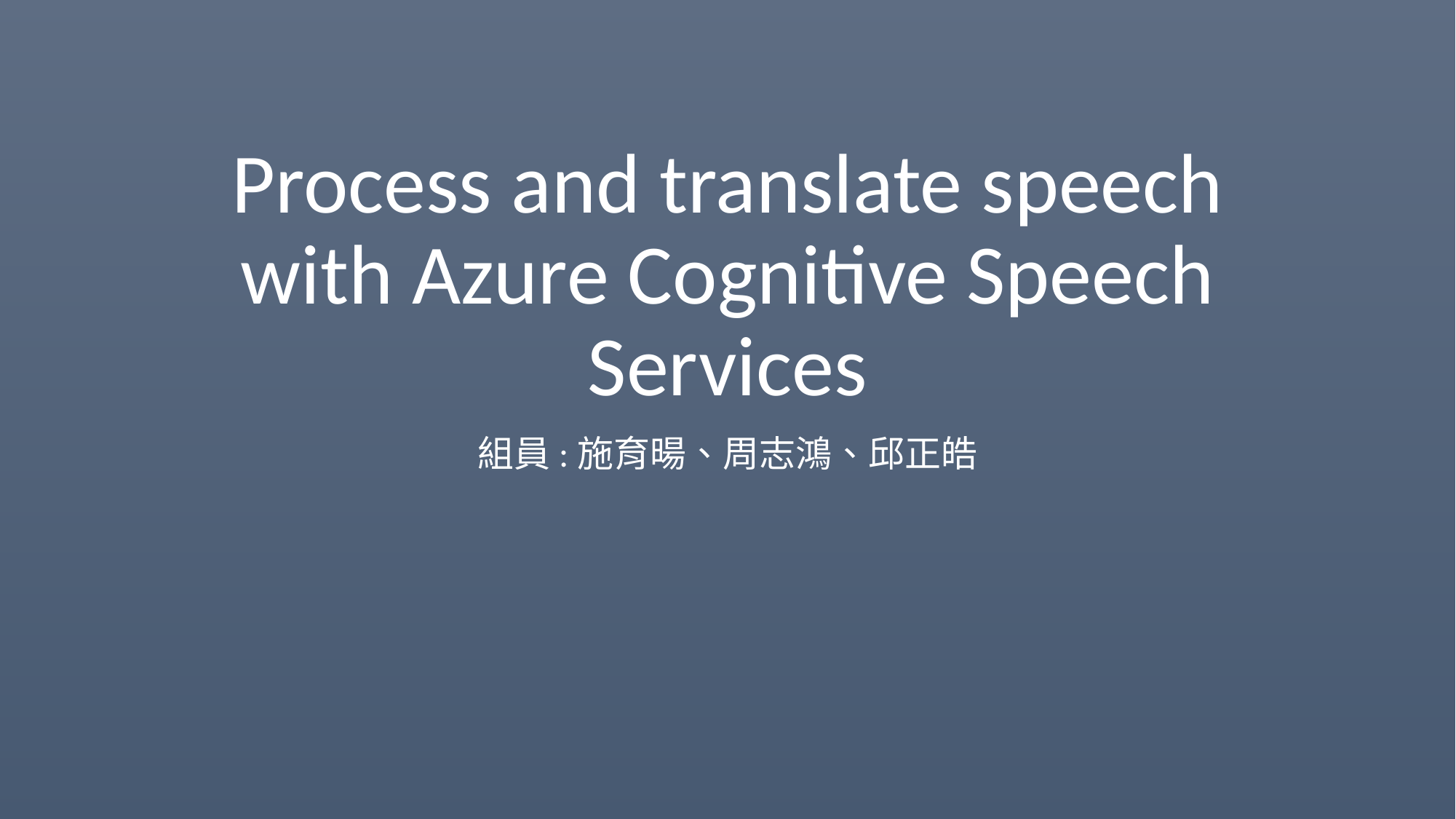

# Process and translate speech with Azure Cognitive Speech Services
組員:施育暘、周志鴻、邱正皓